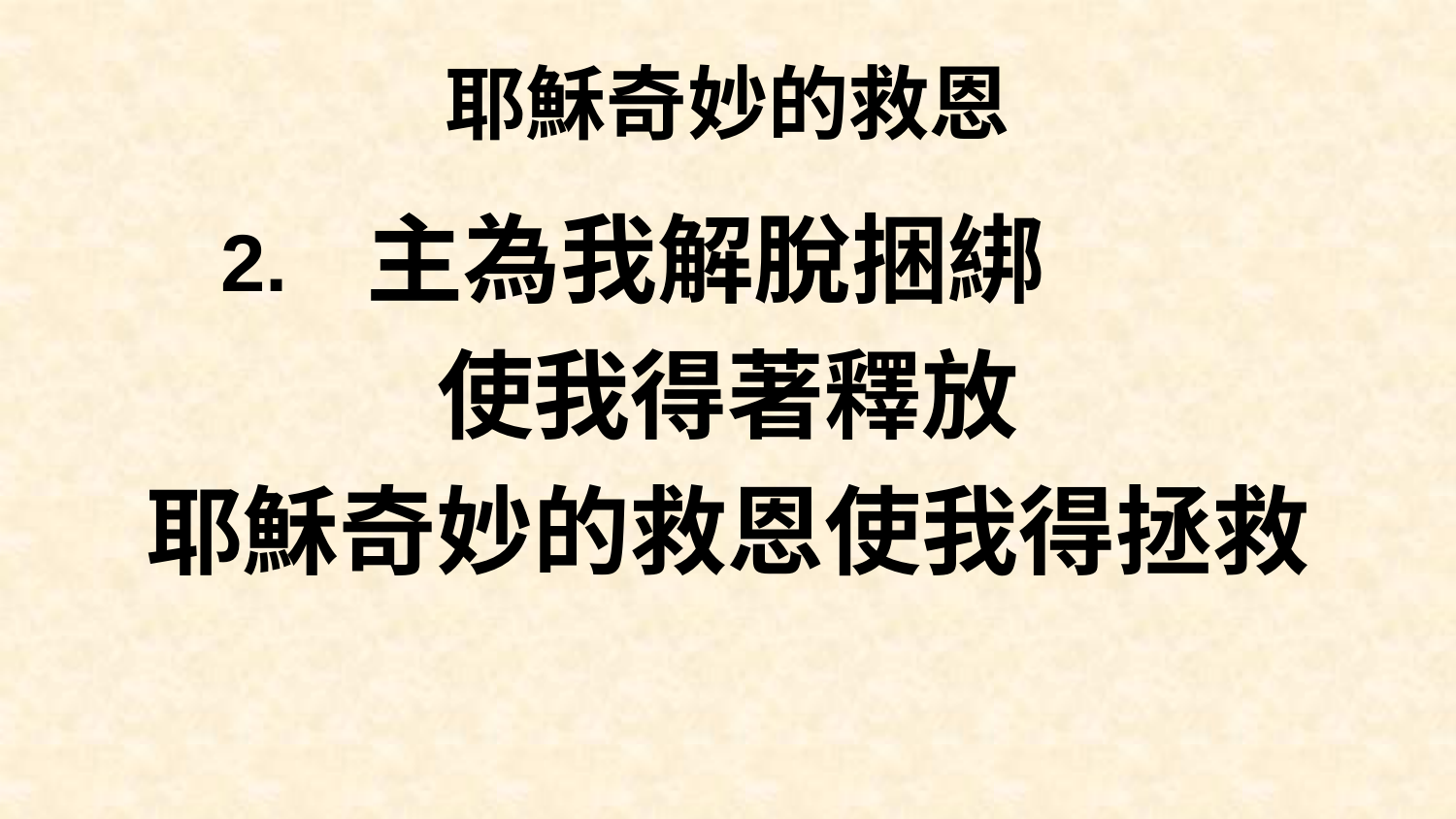

# 耶穌奇妙的救恩
主為我解脫捆綁
使我得著釋放
耶穌奇妙的救恩使我得拯救
2.